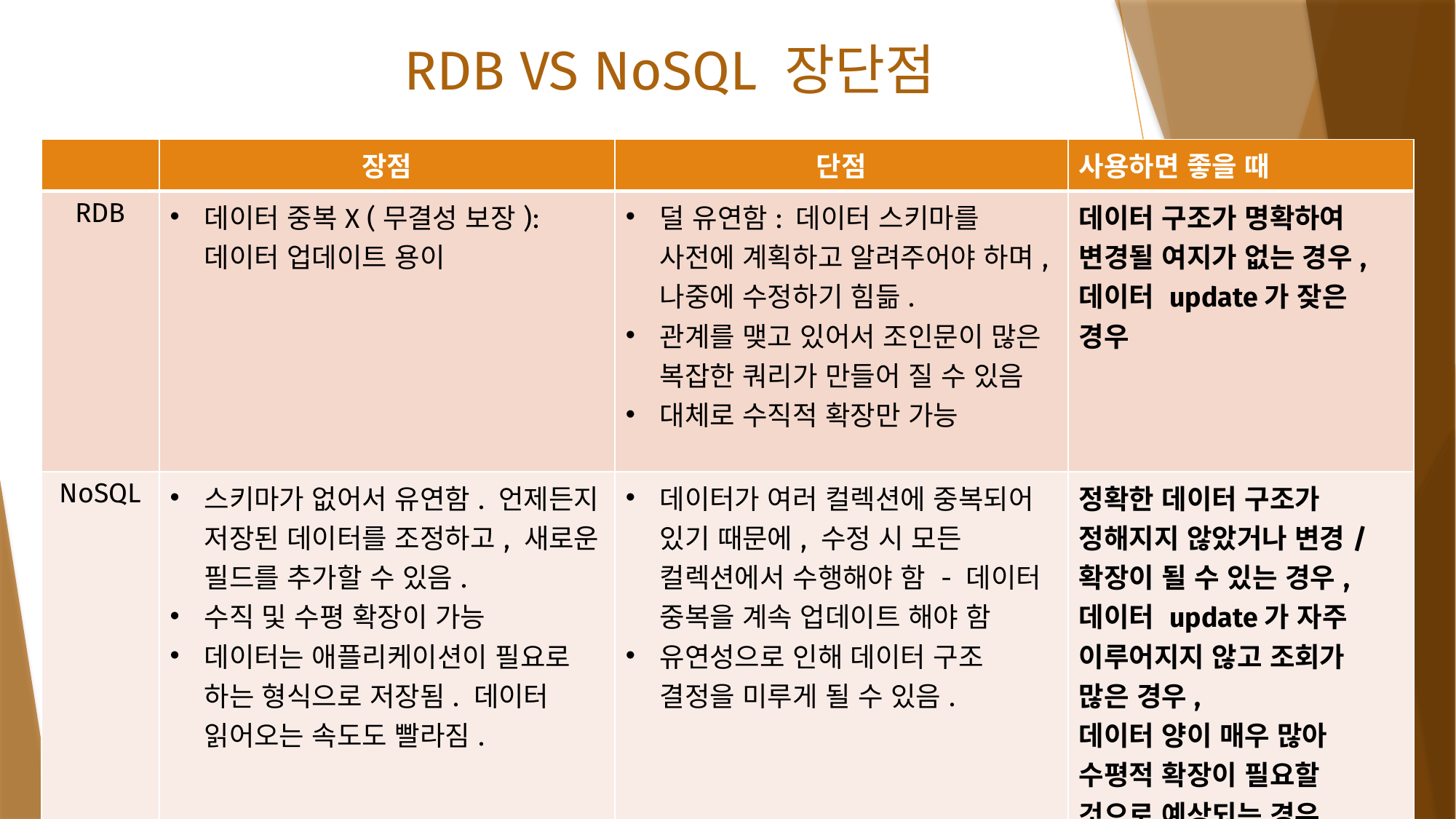

# RDB VS NoSQL 장단점
|  | 장점 | 단점 | 사용하면 좋을 때 |
| --- | --- | --- | --- |
| RDB | 데이터 중복X (무결성 보장): 데이터 업데이트 용이 | 덜 유연함: 데이터 스키마를 사전에 계획하고 알려주어야 하며, 나중에 수정하기 힘듦. 관계를 맺고 있어서 조인문이 많은 복잡한 쿼리가 만들어 질 수 있음 대체로 수직적 확장만 가능 | 데이터 구조가 명확하여 변경될 여지가 없는 경우, 데이터 update가 잦은 경우 |
| NoSQL | 스키마가 없어서 유연함. 언제든지 저장된 데이터를 조정하고, 새로운 필드를 추가할 수 있음. 수직 및 수평 확장이 가능 데이터는 애플리케이션이 필요로 하는 형식으로 저장됨. 데이터 읽어오는 속도도 빨라짐. | 데이터가 여러 컬렉션에 중복되어 있기 때문에, 수정 시 모든 컬렉션에서 수행해야 함 - 데이터 중복을 계속 업데이트 해야 함 유연성으로 인해 데이터 구조 결정을 미루게 될 수 있음. | 정확한 데이터 구조가 정해지지 않았거나 변경/확장이 될 수 있는 경우, 데이터 update가 자주 이루어지지 않고 조회가 많은 경우, 데이터 양이 매우 많아 수평적 확장이 필요할 것으로 예상되는 경우 |